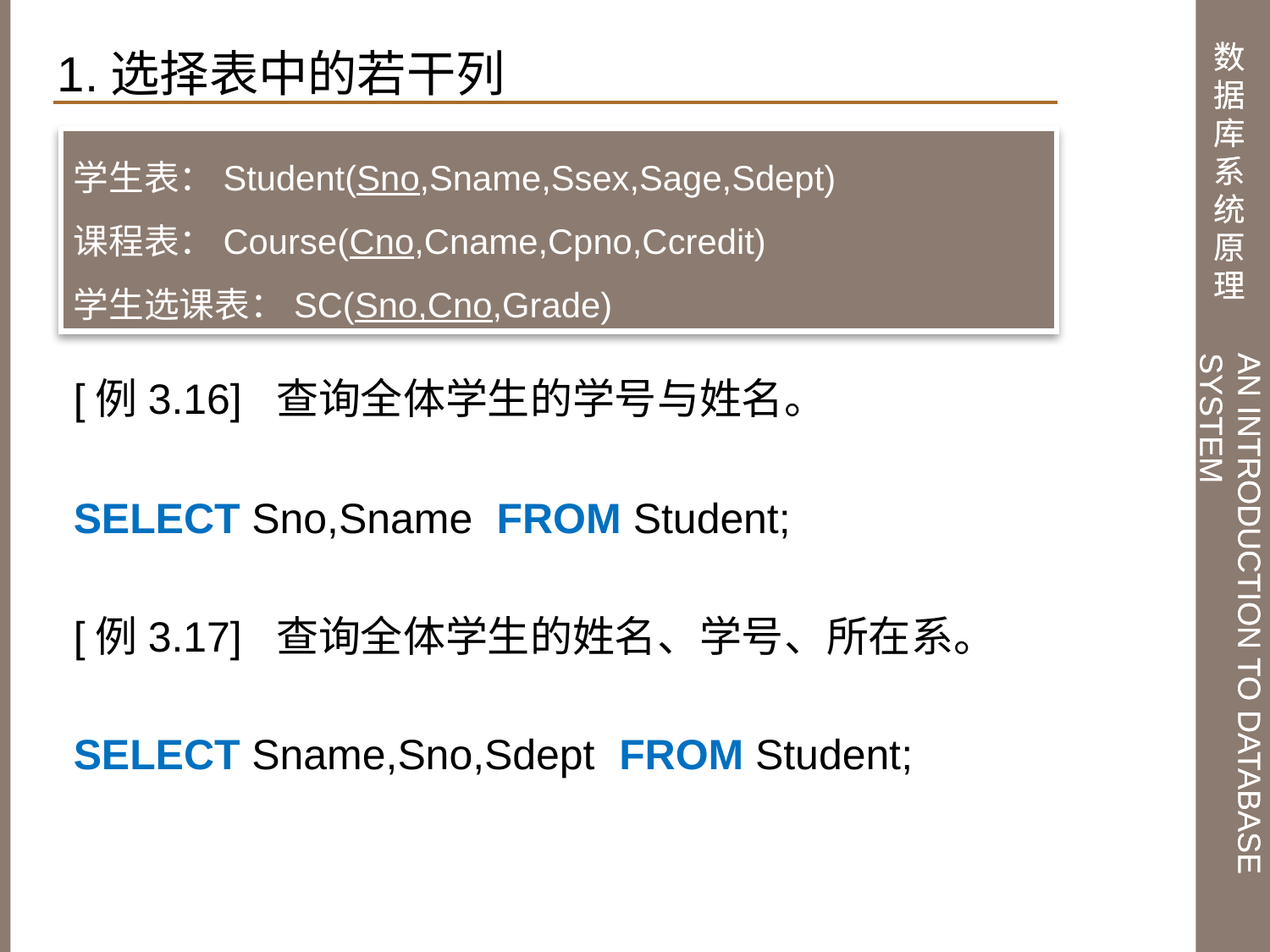

1.选择表中的若干列
学生表：Student(Sno,Sname,Ssex,Sage,Sdept)
课程表：Course(Cno,Cname,Cpno,Ccredit)
学生选课表：SC(Sno,Cno,Grade)
[例3.16]  查询全体学生的学号与姓名。

SELECT Sno,Sname  FROM Student;

[例3.17]  查询全体学生的姓名、学号、所在系。

SELECT Sname,Sno,Sdept  FROM Student;